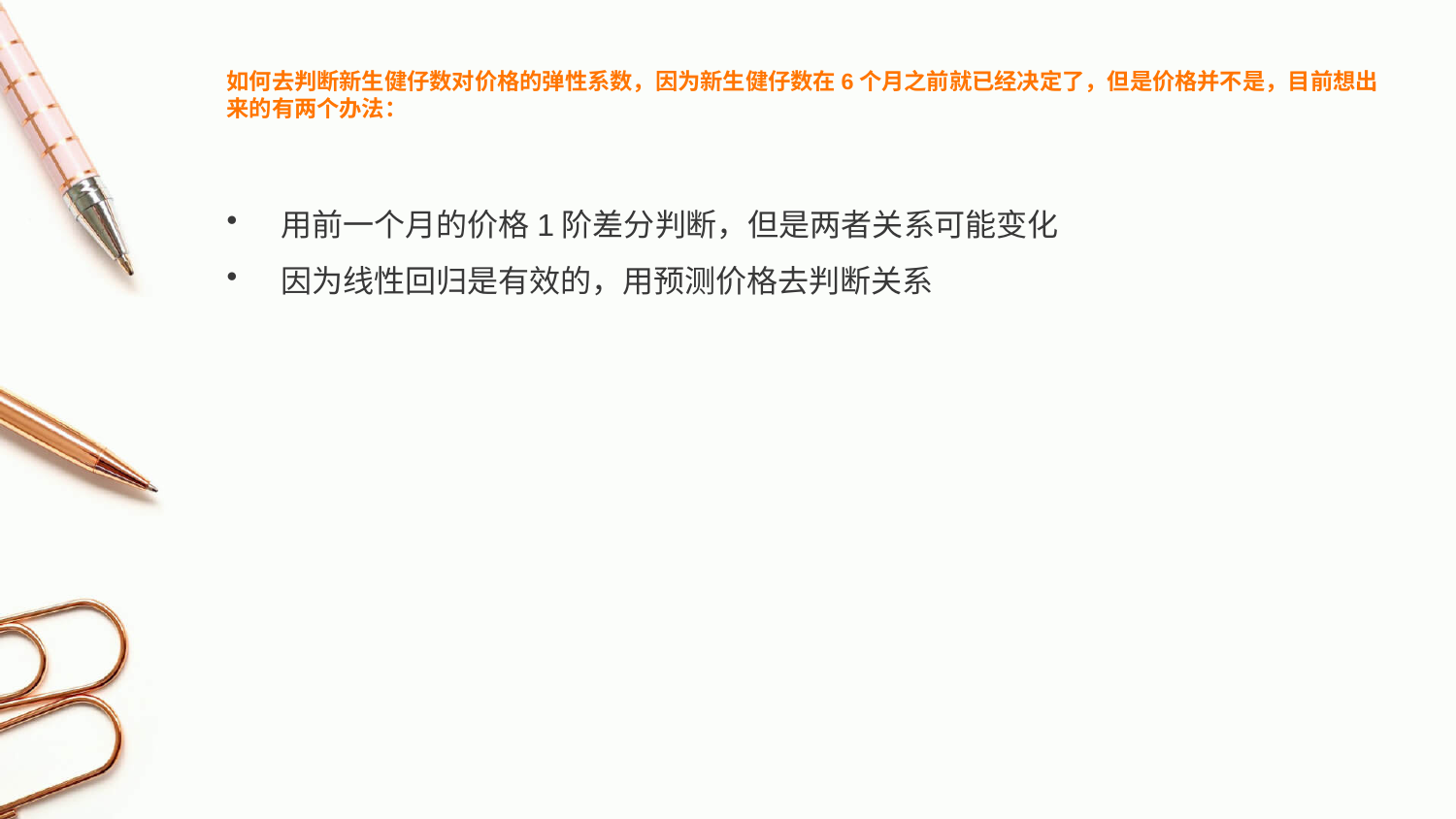

如何去判断新生健仔数对价格的弹性系数，因为新生健仔数在6个月之前就已经决定了，但是价格并不是，目前想出来的有两个办法：
用前一个月的价格1阶差分判断，但是两者关系可能变化
因为线性回归是有效的，用预测价格去判断关系